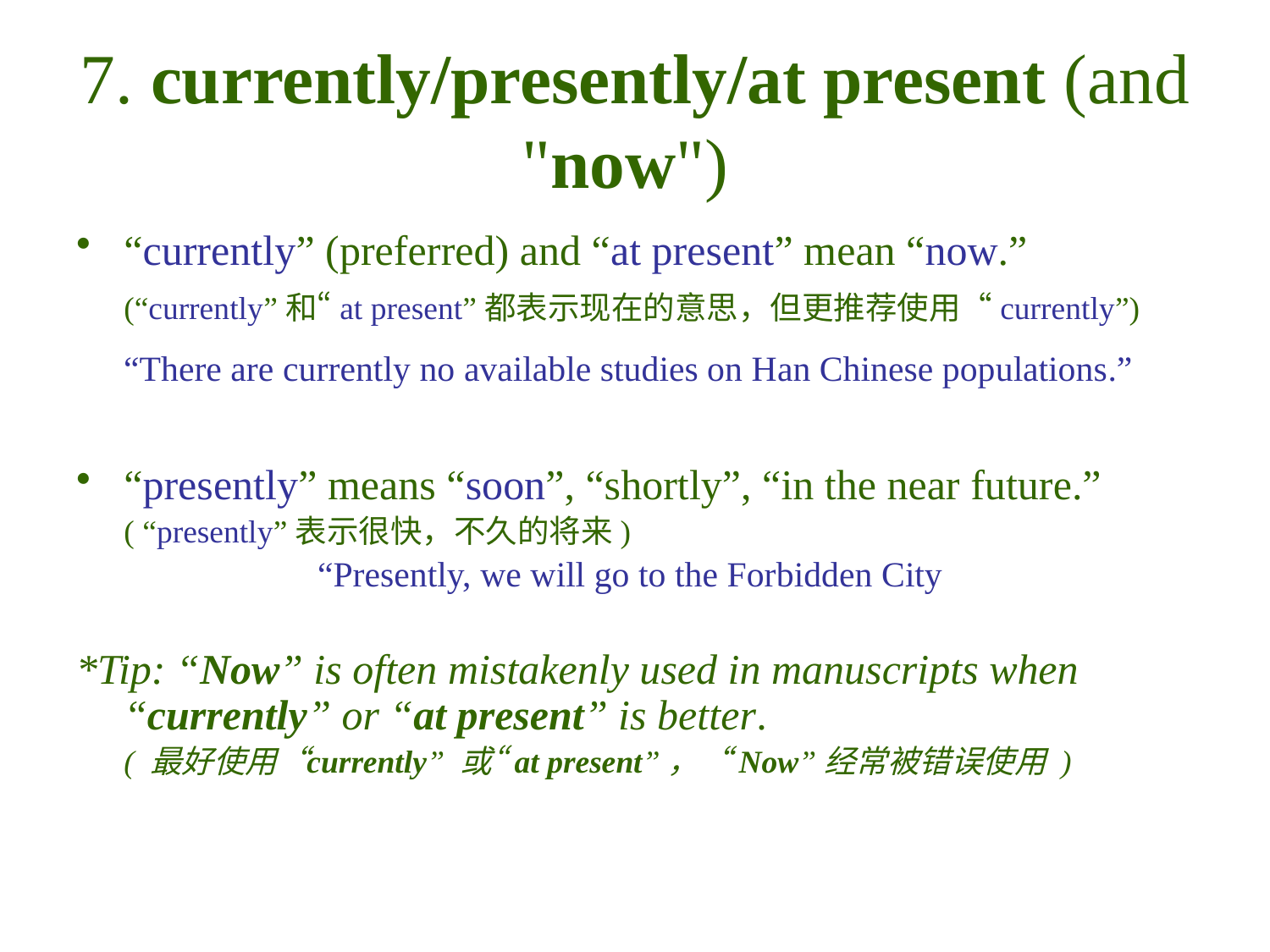

# 7. currently/presently/at present (and "now")
“currently” (preferred) and “at present” mean “now.”
	(“currently”和“at present”都表示现在的意思，但更推荐使用“currently”)
“There are currently no available studies on Han Chinese populations.”

“presently” means “soon”, “shortly”, “in the near future.”
	( “presently”表示很快，不久的将来)
“Presently, we will go to the Forbidden City

*Tip: “Now” is often mistakenly used in manuscripts when “currently” or “at present” is better.
	( 最好使用“ currently” 或“at present”，“Now”经常被错误使用 )